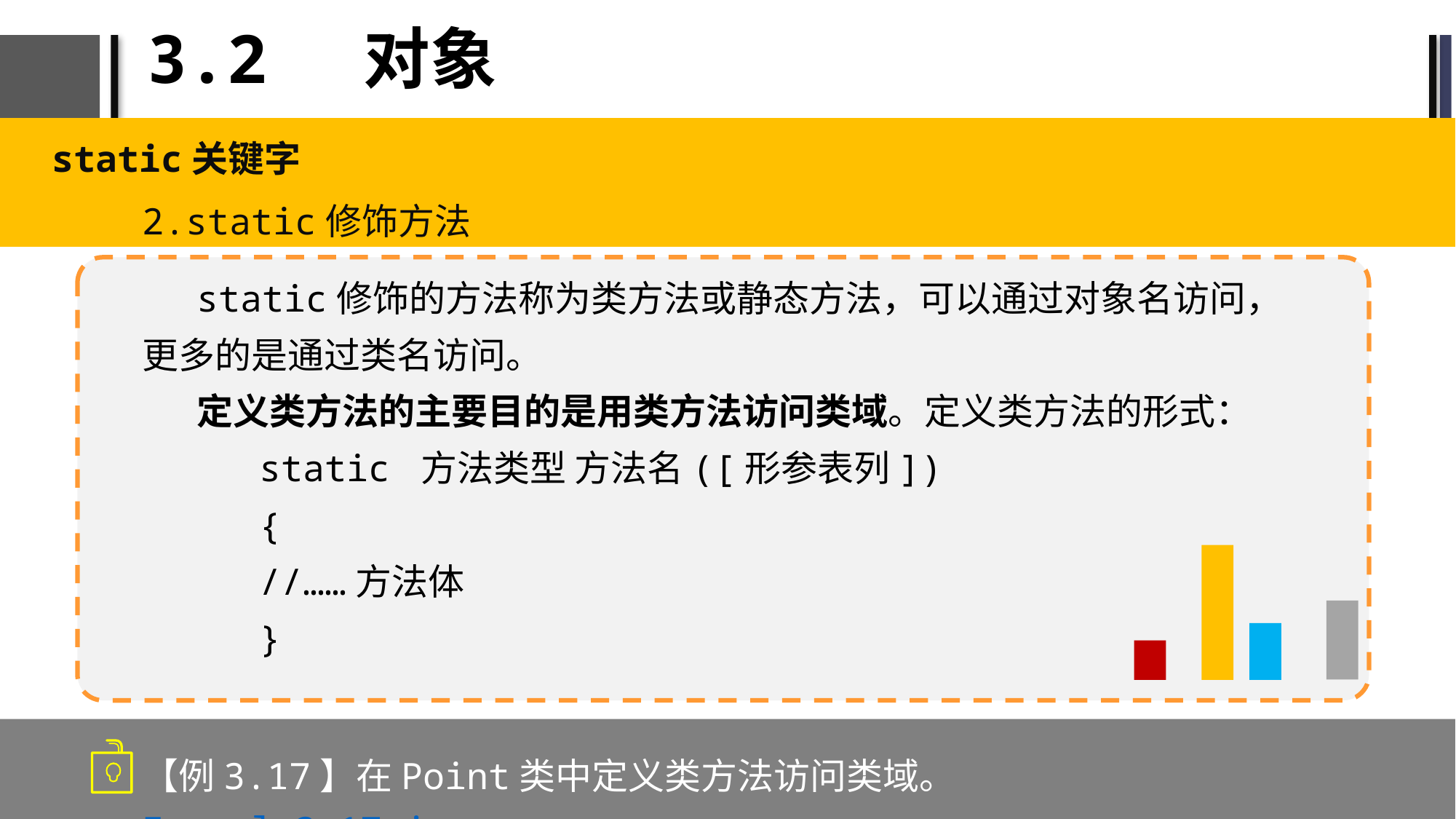

# 3.2  对象

static关键字

2.static修饰方法
static修饰的方法称为类方法或静态方法，可以通过对象名访问，更多的是通过类名访问。
定义类方法的主要目的是用类方法访问类域。定义类方法的形式：
static 方法类型 方法名([形参表列])
{
//……方法体
}

【例3.17】在Point类中定义类方法访问类域。Example3_17.java